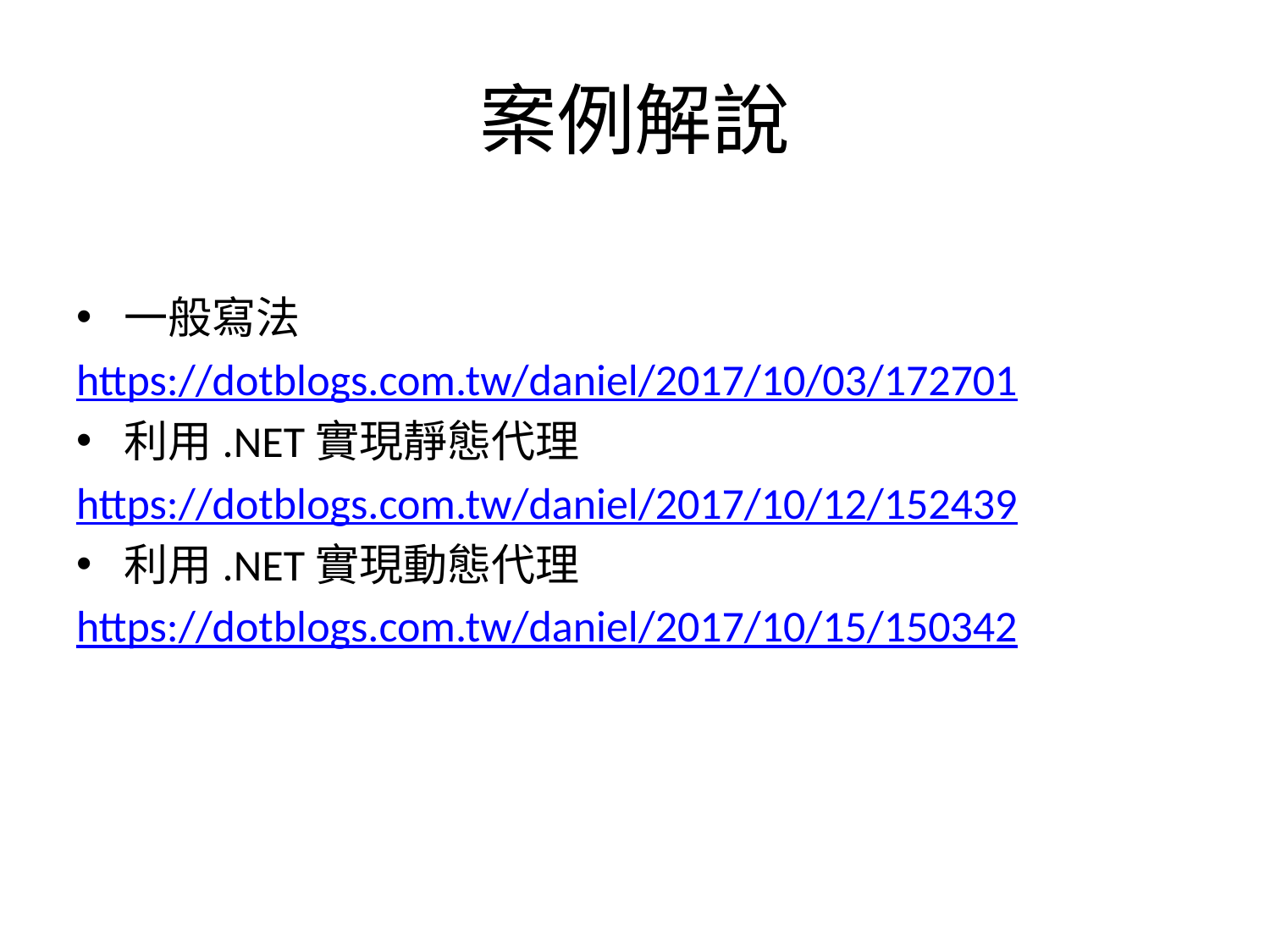

# 案例解說

一般寫法
https://dotblogs.com.tw/daniel/2017/10/03/172701
利用.NET實現靜態代理
https://dotblogs.com.tw/daniel/2017/10/12/152439
利用.NET實現動態代理
https://dotblogs.com.tw/daniel/2017/10/15/150342